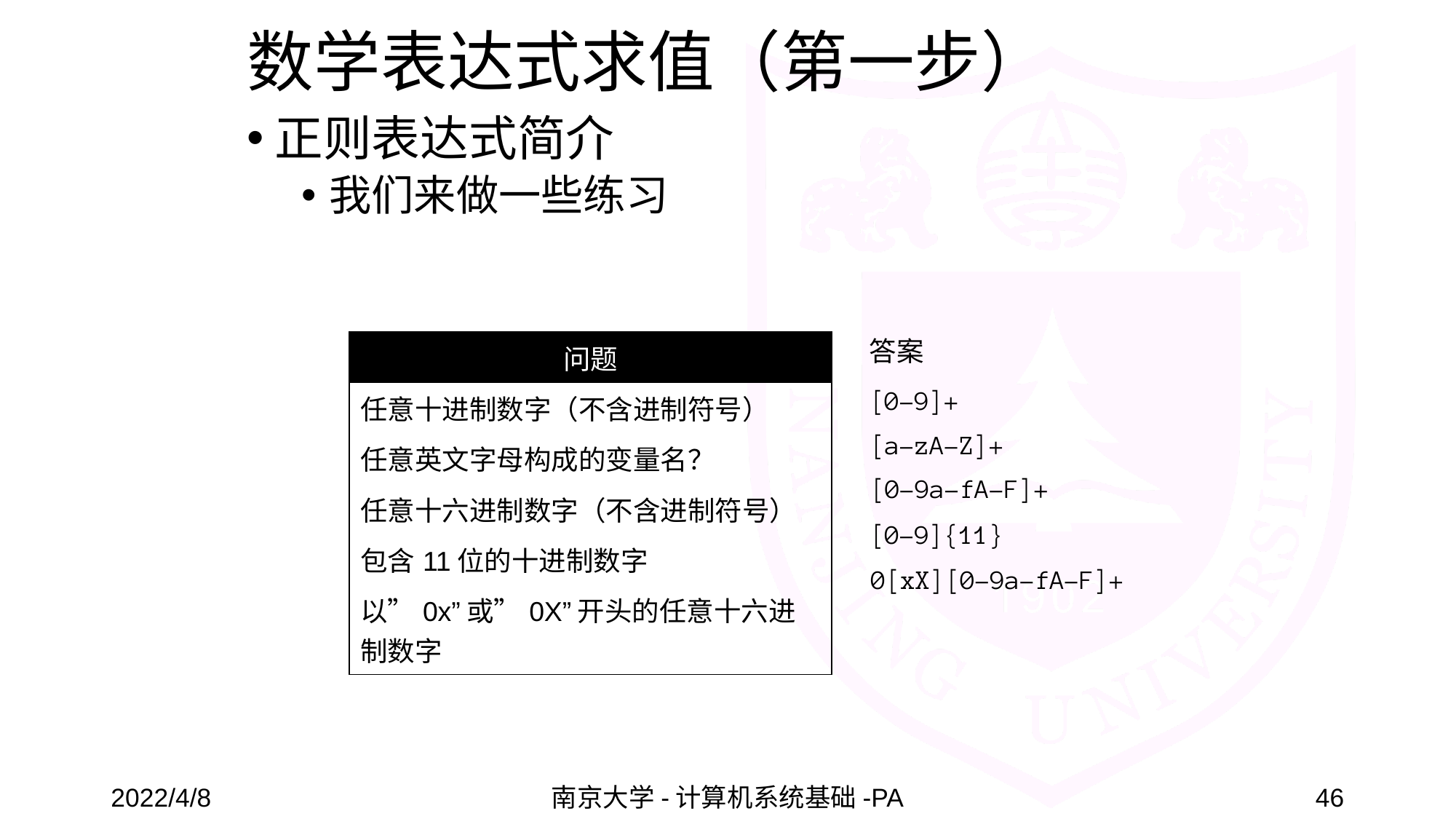

# 数学表达式求值（第一步）
正则表达式简介
我们来做一些练习
答案
| 问题 |
| --- |
| 任意十进制数字（不含进制符号） |
| 任意英文字母构成的变量名？ |
| 任意十六进制数字（不含进制符号） |
| 包含11位的十进制数字 |
| 以”0x”或”0X”开头的任意十六进制数字 |
[0-9]+
[a-zA-Z]+
[0-9a-fA-F]+
[0-9]{11}
0[xX][0-9a-fA-F]+
2022/4/8
南京大学-计算机系统基础-PA
46